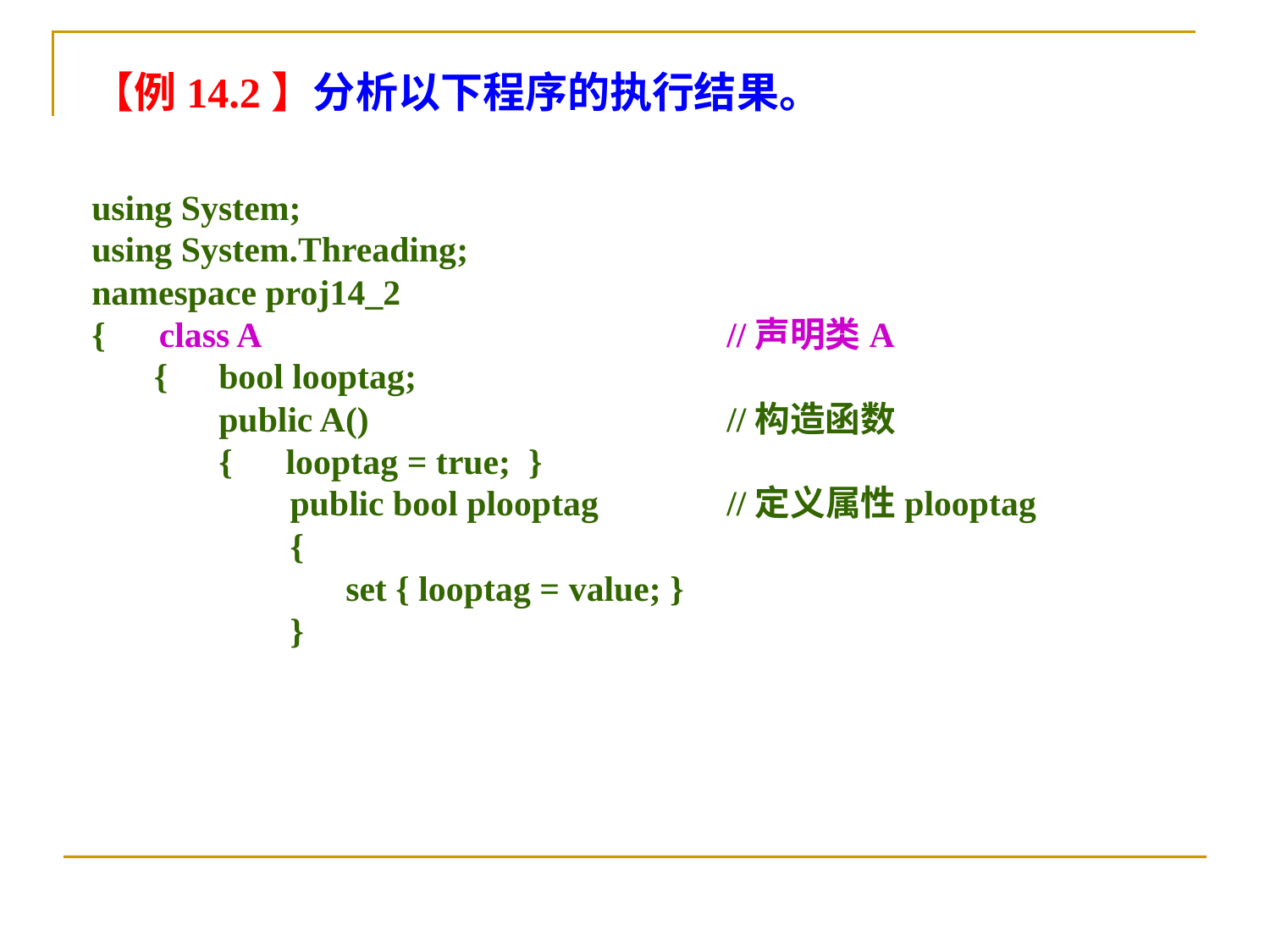

【例14.2】分析以下程序的执行结果。
using System;
using System.Threading;
namespace proj14_2
{      class A				//声明类A
       {	bool looptag;
	public A()			//构造函数
	{      looptag = true;  }
	        public bool plooptag		//定义属性plooptag
	        {
		set { looptag = value; }
	        }